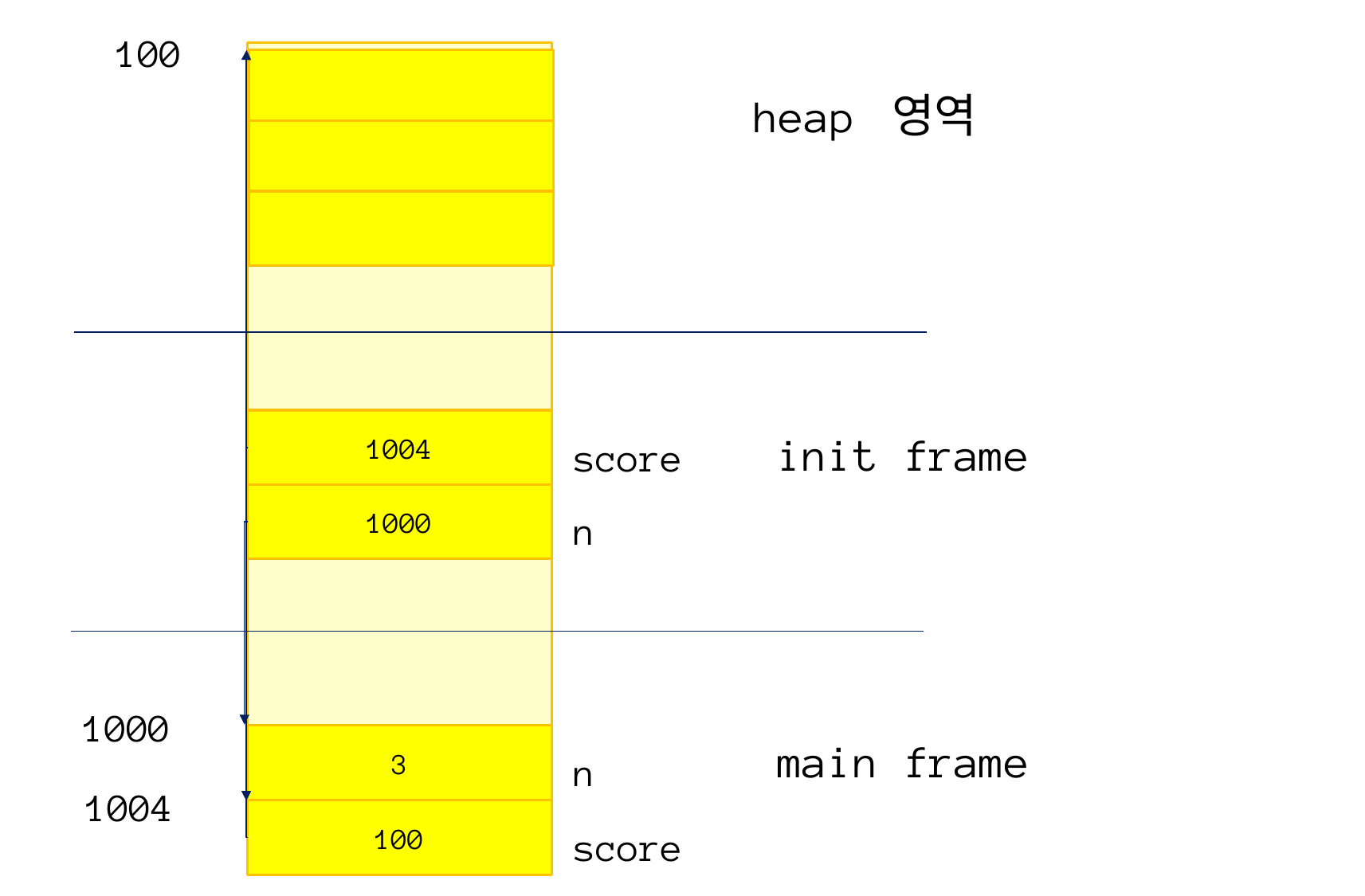

100

heap 영역

init frame
1004
score
1000
n
1000
main frame

3
n
1004

100
score